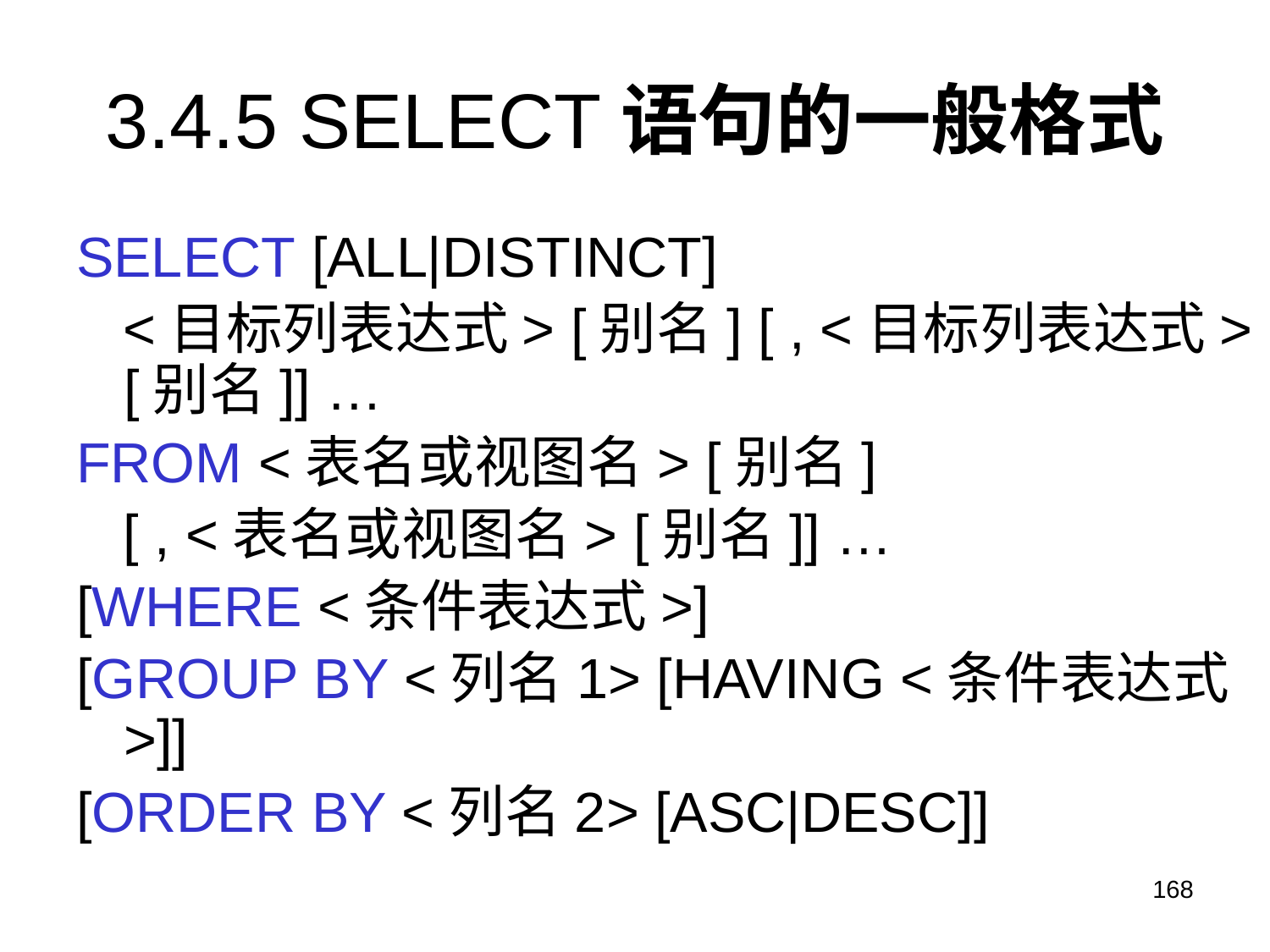

# 3.4.5 SELECT语句的一般格式
SELECT [ALL|DISTINCT]
   <目标列表达式> [别名] [ , <目标列表达式> [别名]] …
FROM <表名或视图名> [别名]
   [ , <表名或视图名> [别名]] …
[WHERE <条件表达式>]
[GROUP BY <列名1> [HAVING <条件表达式>]]
[ORDER BY <列名2> [ASC|DESC]]

168